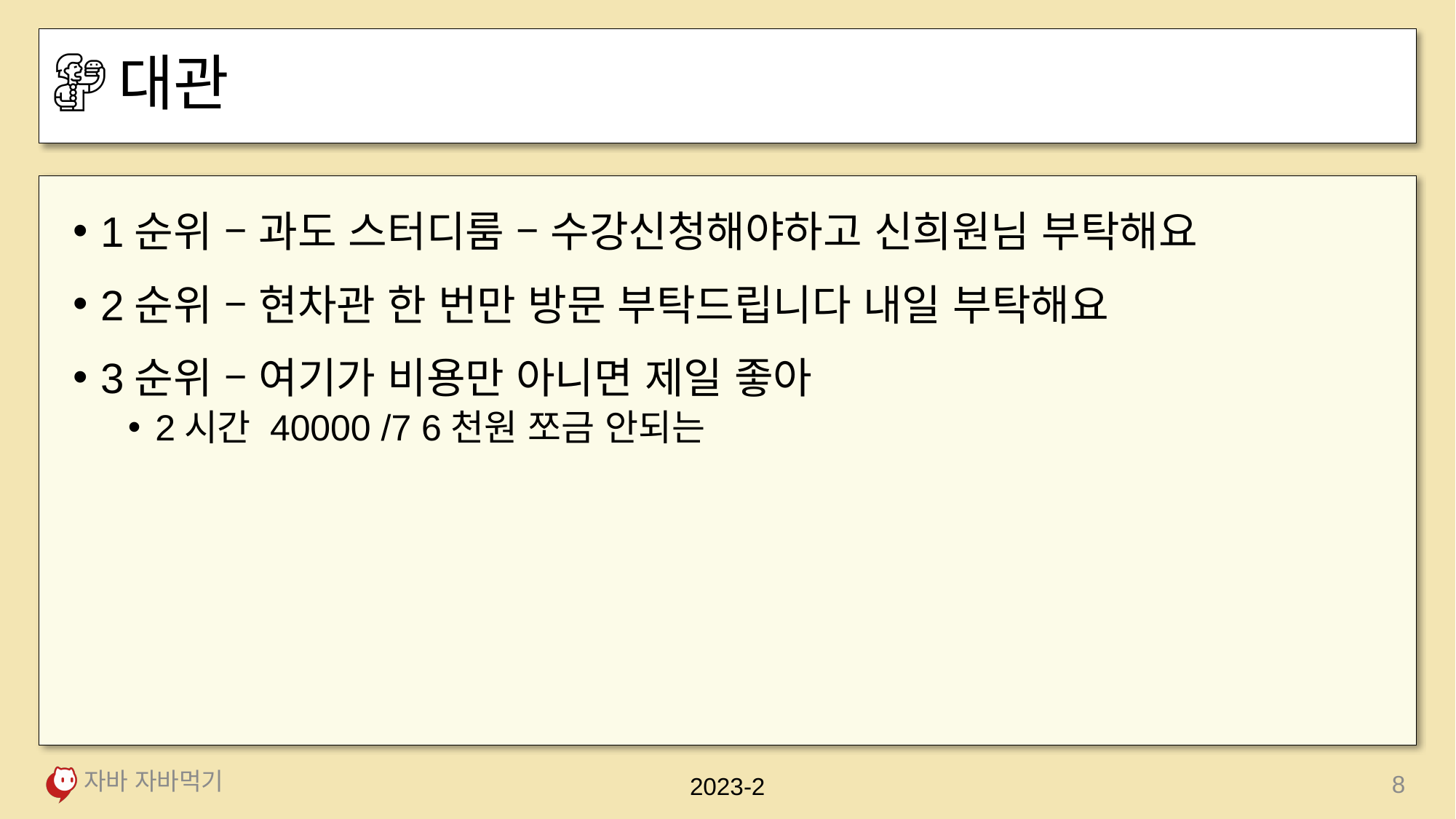

# 대관
1순위 – 과도 스터디룸 – 수강신청해야하고 신희원님 부탁해요
2순위 – 현차관 한 번만 방문 부탁드립니다 내일 부탁해요
3순위 – 여기가 비용만 아니면 제일 좋아
2시간 40000 /7 6천원 쪼금 안되는
자바 자바먹기
8